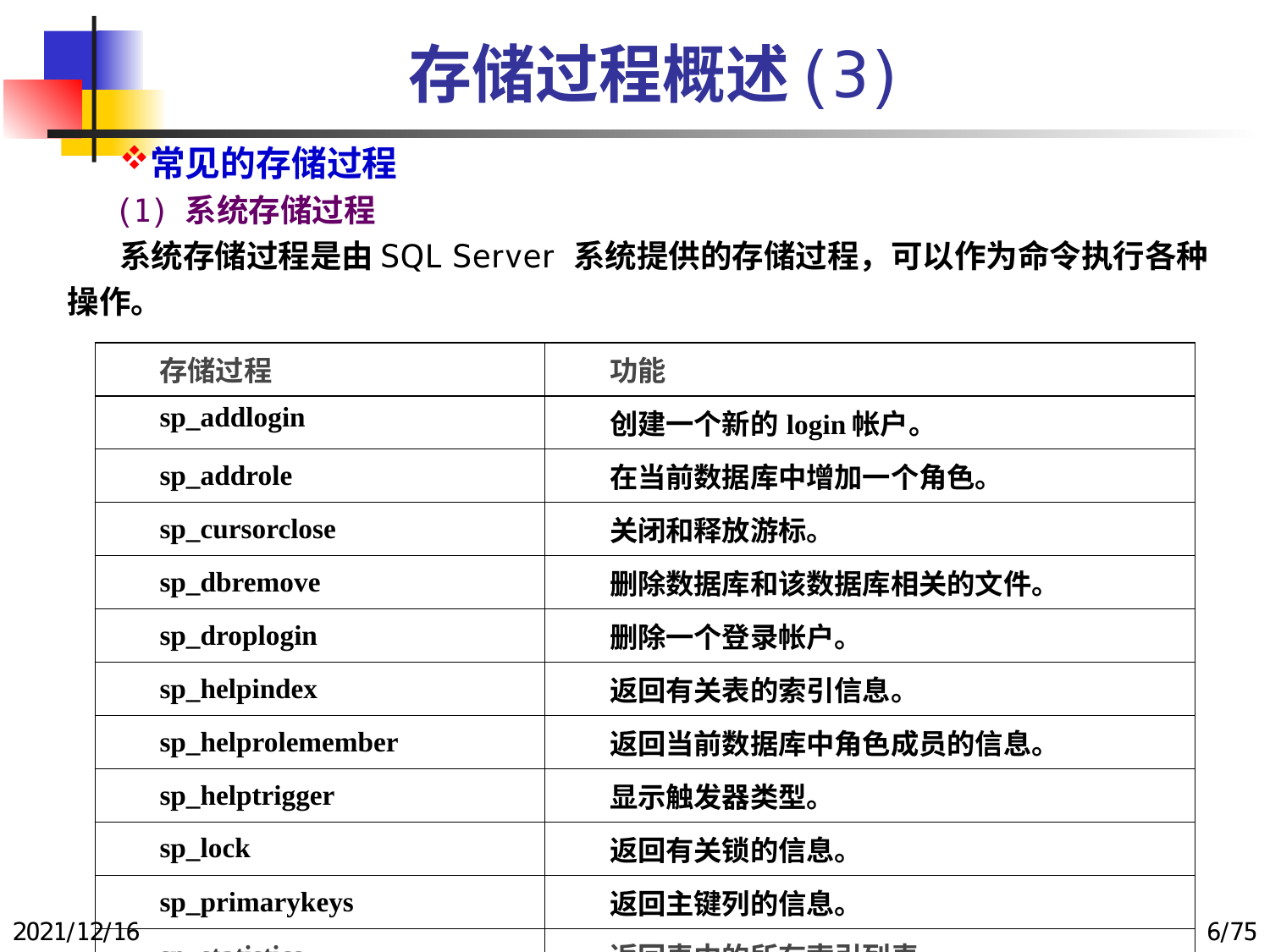

# 存储过程概述(3)
常见的存储过程
(1) 系统存储过程
系统存储过程是由SQL Server 系统提供的存储过程，可以作为命令执行各种操作。
| 存储过程 | 功能 |
| --- | --- |
| sp\_addlogin | 创建一个新的login帐户。 |
| sp\_addrole | 在当前数据库中增加一个角色。 |
| sp\_cursorclose | 关闭和释放游标。 |
| sp\_dbremove | 删除数据库和该数据库相关的文件。 |
| sp\_droplogin | 删除一个登录帐户。 |
| sp\_helpindex | 返回有关表的索引信息。 |
| sp\_helprolemember | 返回当前数据库中角色成员的信息。 |
| sp\_helptrigger | 显示触发器类型。 |
| sp\_lock | 返回有关锁的信息。 |
| sp\_primarykeys | 返回主键列的信息。 |
| sp\_statistics | 返回表中的所有索引列表。 |
2021/12/16
6/75